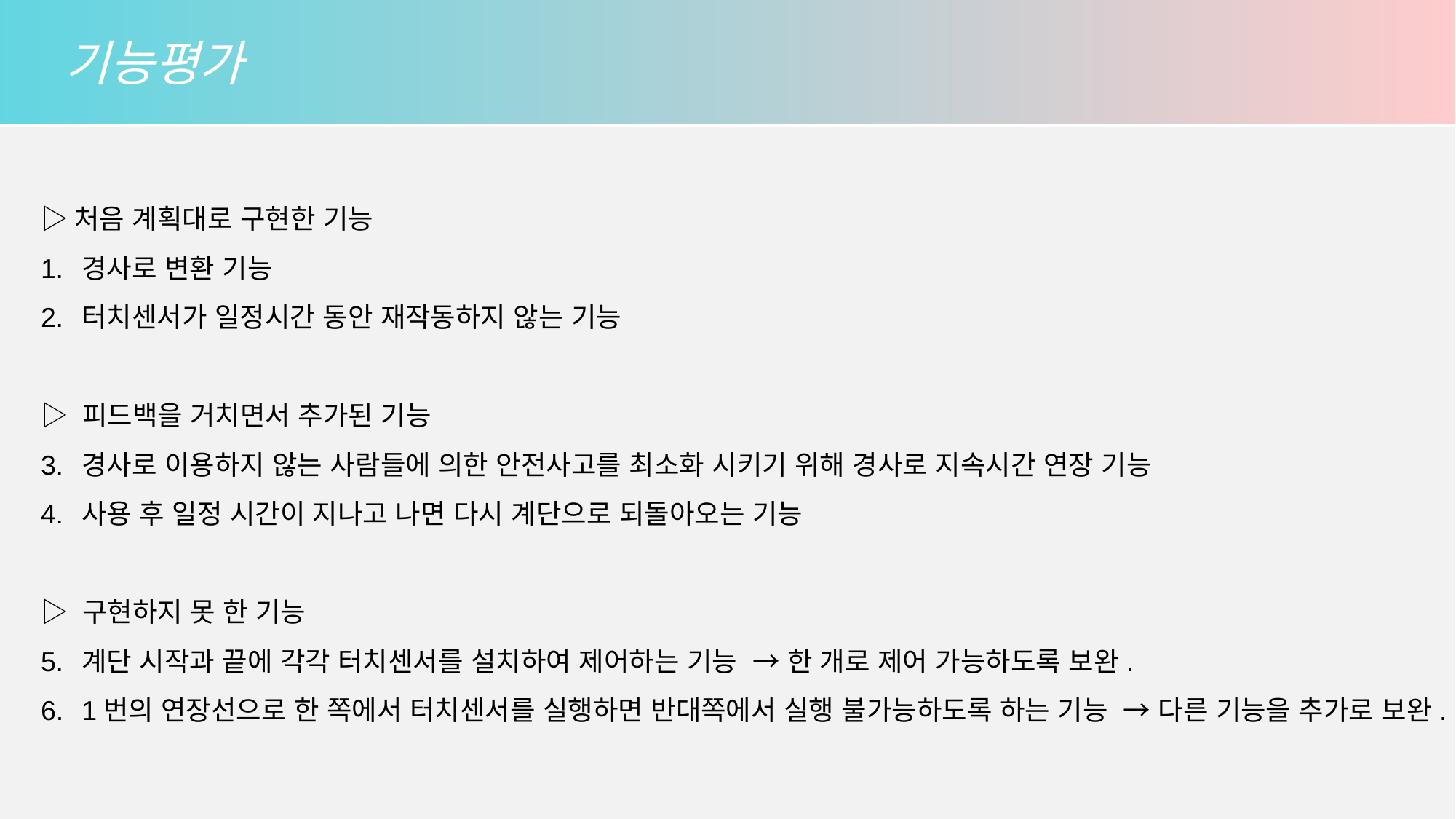

기능평가
▷처음 계획대로 구현한 기능
경사로 변환 기능
터치센서가 일정시간 동안 재작동하지 않는 기능

▷ 피드백을 거치면서 추가된 기능
경사로 이용하지 않는 사람들에 의한 안전사고를 최소화 시키기 위해 경사로 지속시간 연장 기능
사용 후 일정 시간이 지나고 나면 다시 계단으로 되돌아오는 기능

▷ 구현하지 못 한 기능
계단 시작과 끝에 각각 터치센서를 설치하여 제어하는 기능  → 한 개로 제어 가능하도록 보완.
1번의 연장선으로 한 쪽에서 터치센서를 실행하면 반대쪽에서 실행 불가능하도록 하는 기능  → 다른 기능을 추가로 보완.